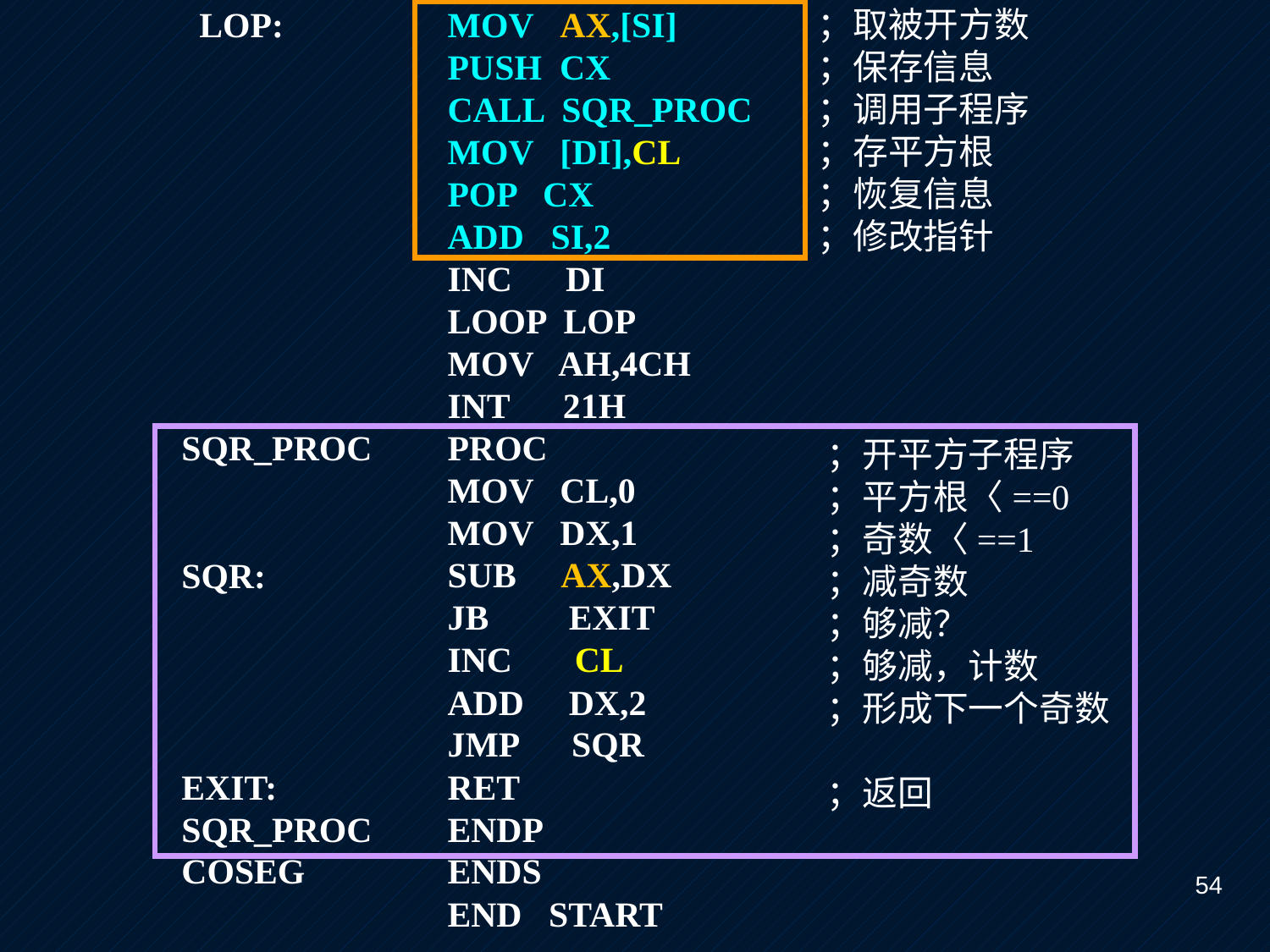

LOP:

SQR_PROC

SQR:

EXIT:
SQR_PROC
COSEG
MOV   AX,[SI]
PUSH  CX
CALL  SQR_PROC
MOV   [DI],CL
POP   CX
ADD   SI,2
INC      DI
LOOP  LOP
MOV   AH,4CH
INT      21H
PROC
MOV   CL,0
MOV   DX,1
SUB     AX,DX
JB         EXIT
INC       CL
ADD     DX,2
JMP      SQR
RET
ENDP
ENDS
END   START
；取被开方数
；保存信息
；调用子程序
；存平方根
；恢复信息
；修改指针

；开平方子程序
；平方根〈==0
；奇数〈==1
；减奇数
；够减？
；够减，计数
；形成下一个奇数

；返回

54